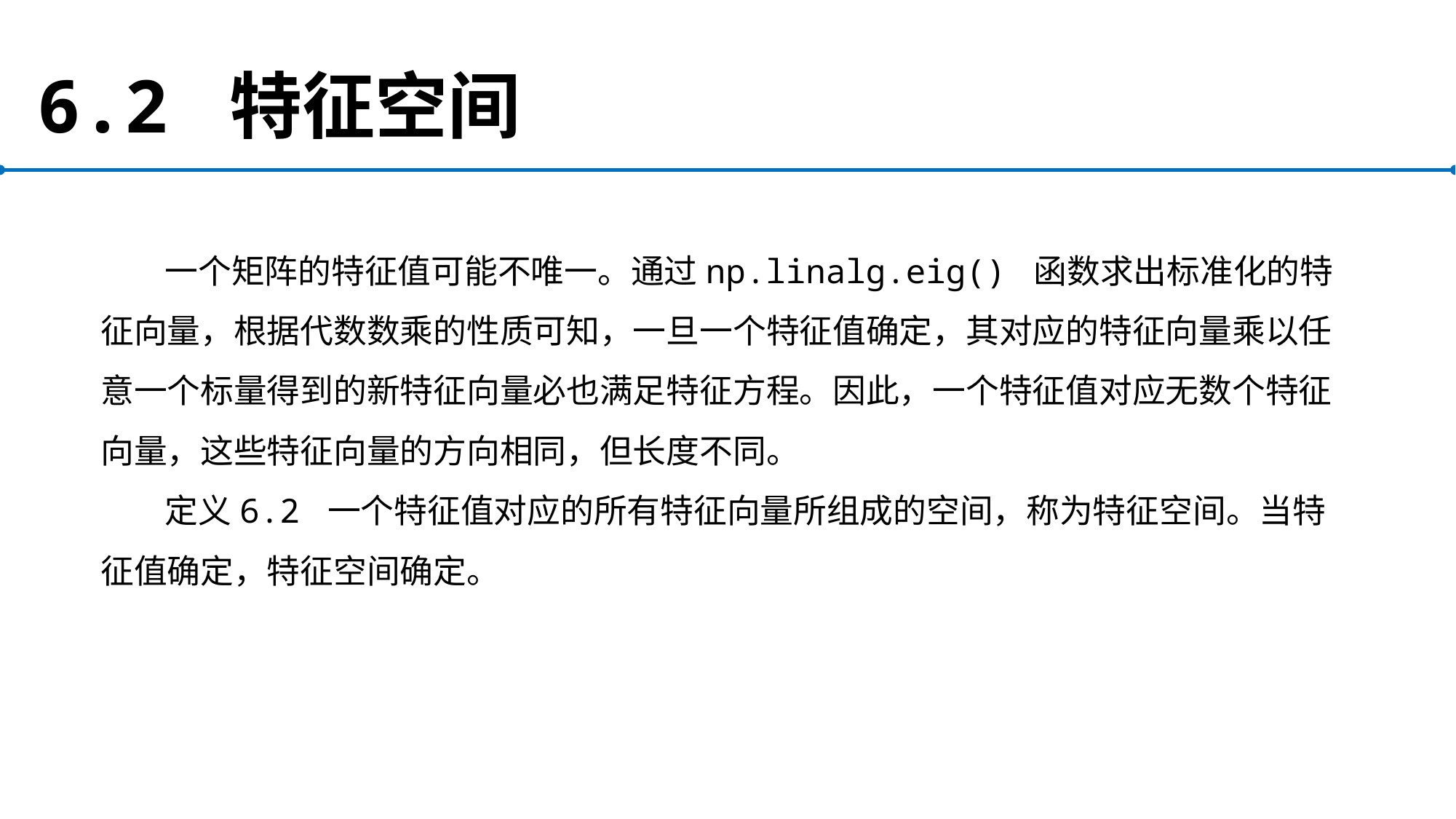

# 6.2 特征空间
一个矩阵的特征值可能不唯一。通过np.linalg.eig() 函数求出标准化的特征向量，根据代数数乘的性质可知，一旦一个特征值确定，其对应的特征向量乘以任意一个标量得到的新特征向量必也满足特征方程。因此，一个特征值对应无数个特征向量，这些特征向量的方向相同，但长度不同。
定义6.2 一个特征值对应的所有特征向量所组成的空间，称为特征空间。当特征值确定，特征空间确定。